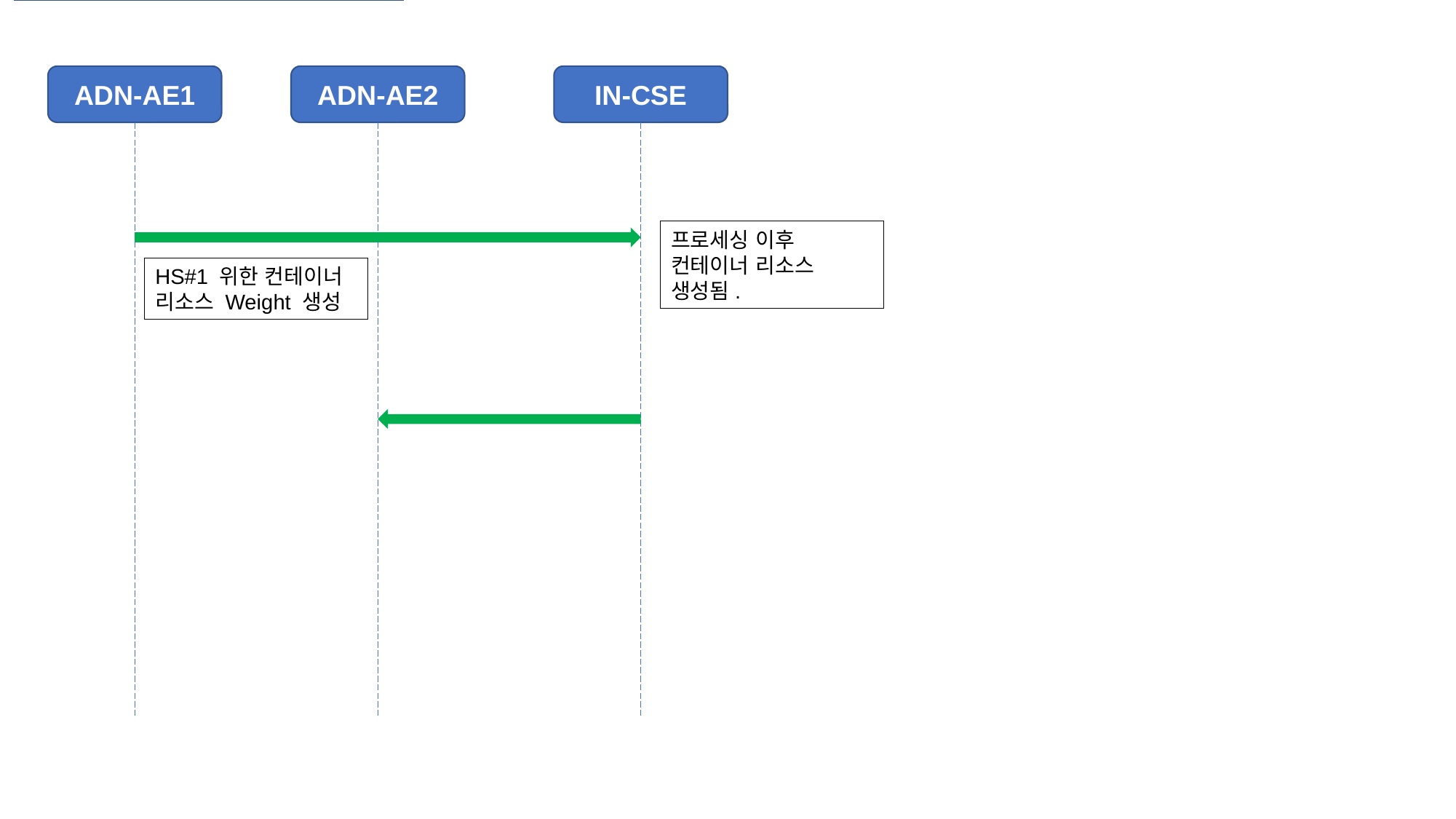

최초 리소스 생성
IN-CSE
ADN-AE1
ADN-AE2
프로세싱 이후 컨테이너 리소스 생성됨.

HS#1 위한 컨테이너 리소스 Weight 생성